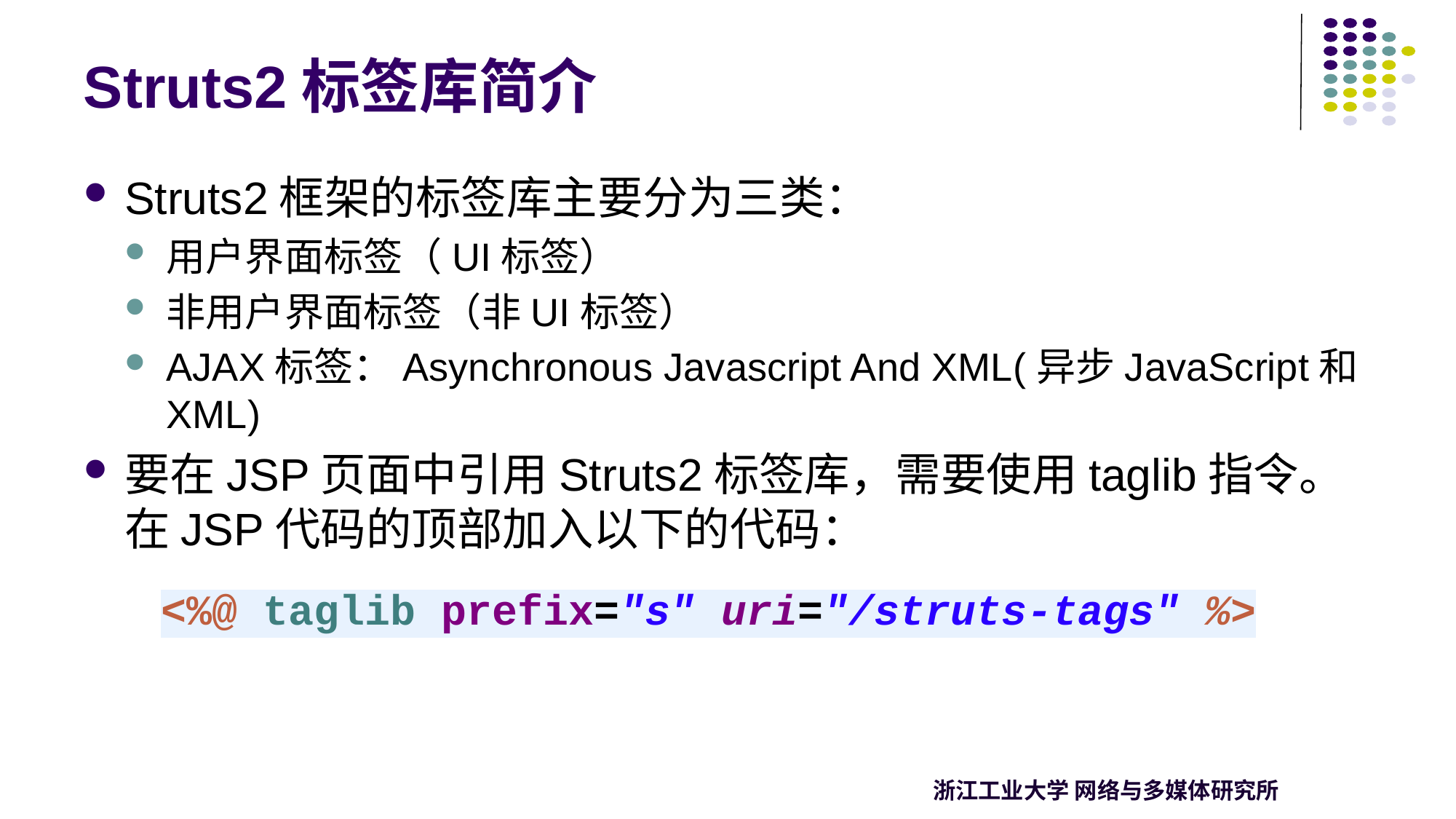

# Struts2标签库简介
Struts2框架的标签库主要分为三类：
用户界面标签（UI标签）
非用户界面标签（非UI标签）
AJAX标签：Asynchronous Javascript And XML(异步JavaScript和XML)
要在JSP页面中引用Struts2标签库，需要使用taglib指令。在JSP代码的顶部加入以下的代码：

<%@ taglib prefix="s" uri="/struts-tags" %>